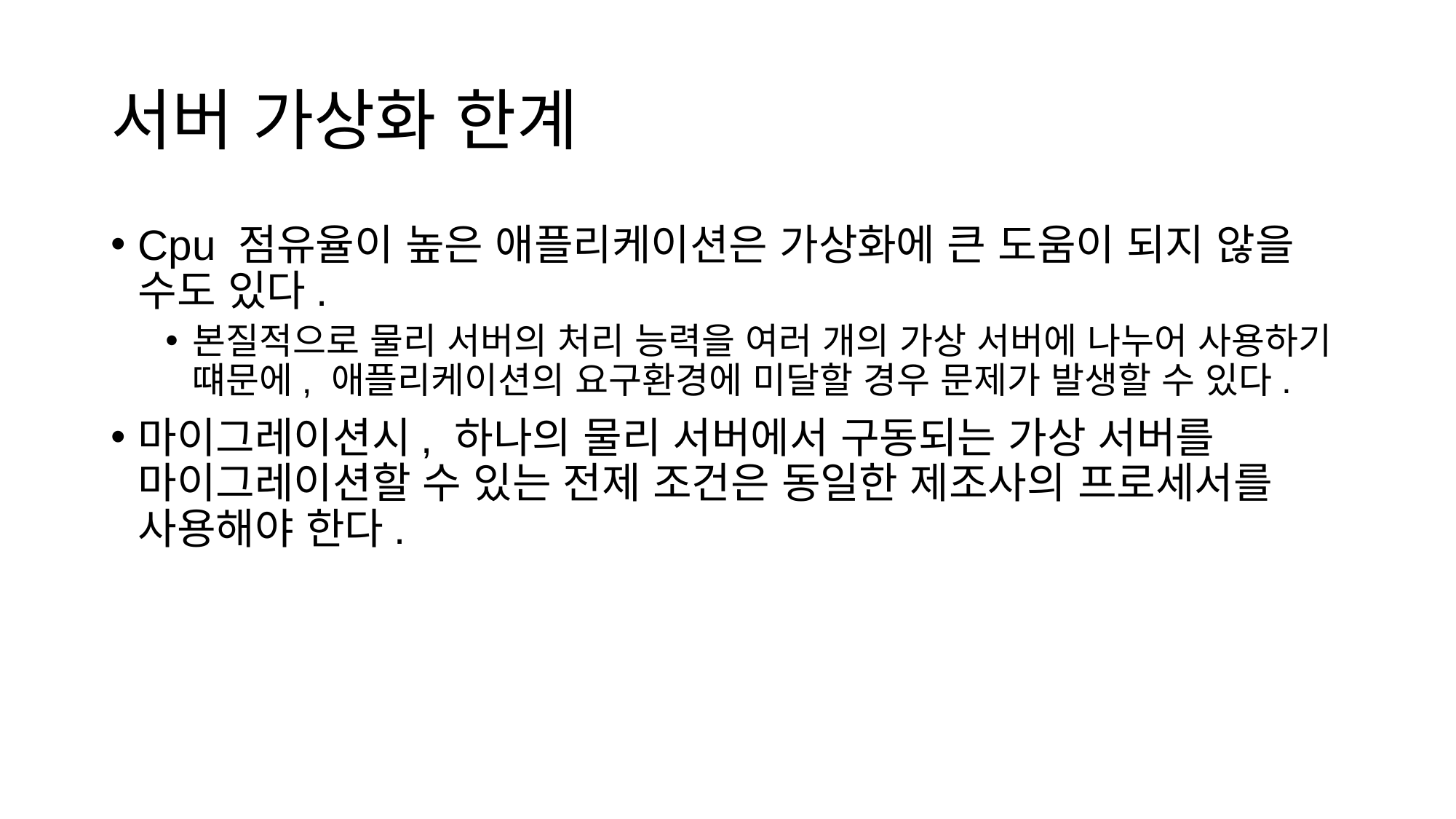

# 서버 가상화 한계
Cpu 점유율이 높은 애플리케이션은 가상화에 큰 도움이 되지 않을 수도 있다.
본질적으로 물리 서버의 처리 능력을 여러 개의 가상 서버에 나누어 사용하기 떄문에, 애플리케이션의 요구환경에 미달할 경우 문제가 발생할 수 있다.
마이그레이션시, 하나의 물리 서버에서 구동되는 가상 서버를 마이그레이션할 수 있는 전제 조건은 동일한 제조사의 프로세서를 사용해야 한다.